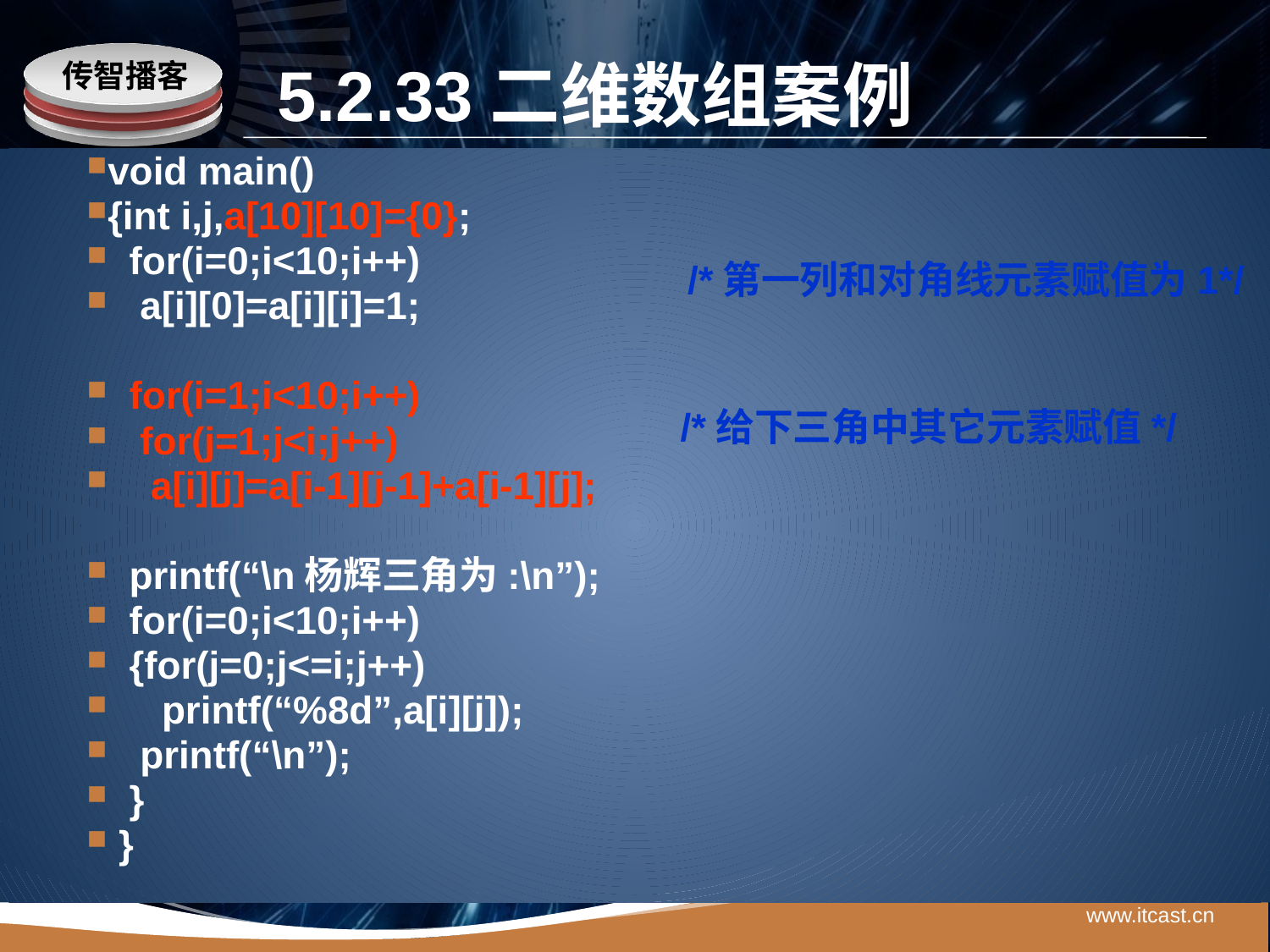

# 5.2.33二维数组案例
void main()
{int i,j,a[10][10]={0};
  for(i=0;i<10;i++)
   a[i][0]=a[i][i]=1;

  for(i=1;i<10;i++)
   for(j=1;j<i;j++)
    a[i][j]=a[i-1][j-1]+a[i-1][j];

  printf(“\n杨辉三角为:\n”);
  for(i=0;i<10;i++)
  {for(j=0;j<=i;j++)
     printf(“%8d”,a[i][j]);
   printf(“\n”);
  }
 }
/*第一列和对角线元素赋值为1*/
/*给下三角中其它元素赋值*/
www.itcast.cn